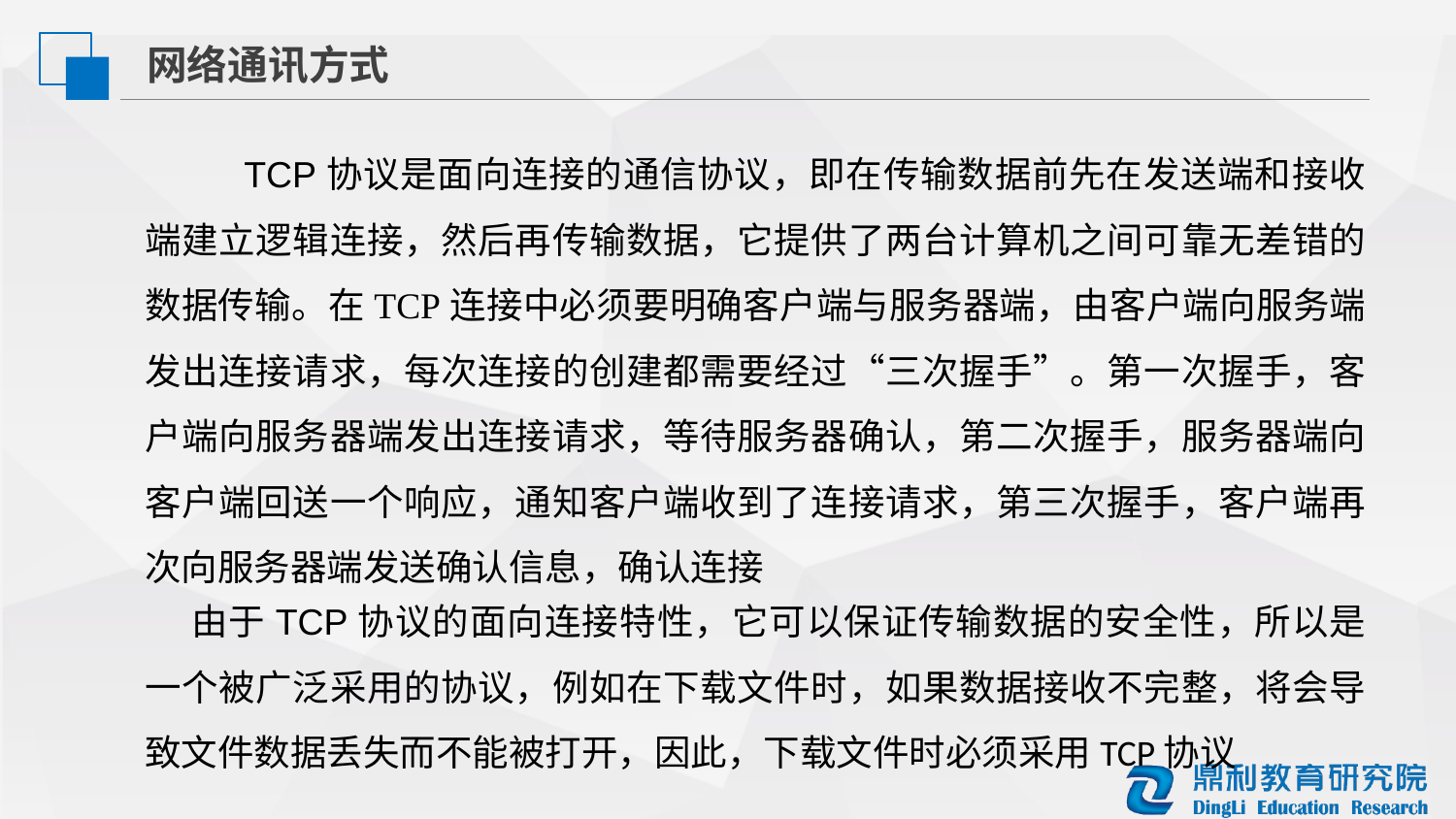

网络通讯方式
         TCP协议是面向连接的通信协议，即在传输数据前先在发送端和接收端建立逻辑连接，然后再传输数据，它提供了两台计算机之间可靠无差错的数据传输。在TCP连接中必须要明确客户端与服务器端，由客户端向服务端发出连接请求，每次连接的创建都需要经过“三次握手”。第一次握手，客户端向服务器端发出连接请求，等待服务器确认，第二次握手，服务器端向客户端回送一个响应，通知客户端收到了连接请求，第三次握手，客户端再次向服务器端发送确认信息，确认连接
    由于TCP协议的面向连接特性，它可以保证传输数据的安全性，所以是一个被广泛采用的协议，例如在下载文件时，如果数据接收不完整，将会导致文件数据丢失而不能被打开，因此，下载文件时必须采用TCP协议